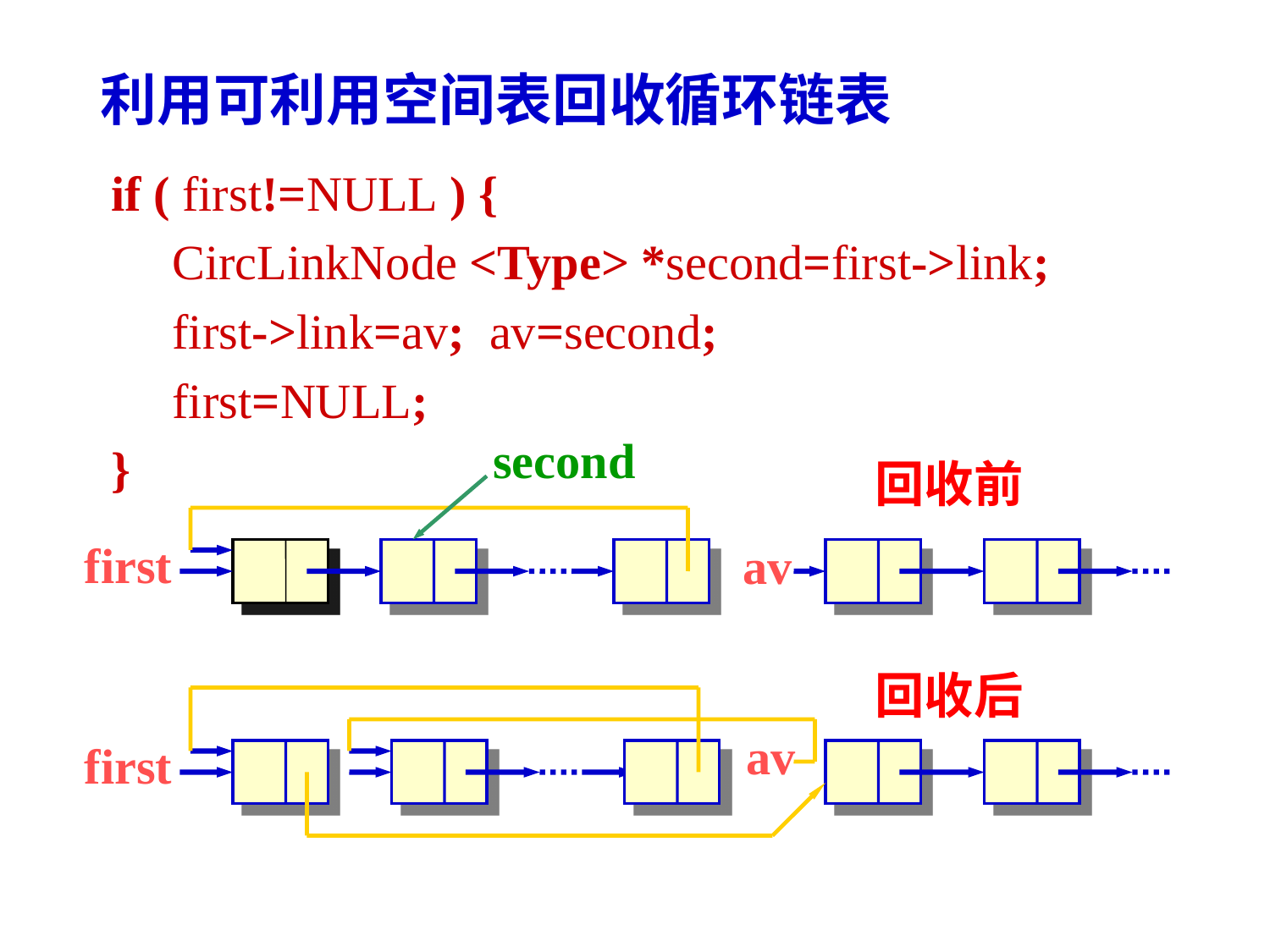

利用可利用空间表回收循环链表
if ( first!=NULL ) {
     CircLinkNode <Type> *second=first->link;
     first->link=av;  av=second;
     first=NULL;
}
second
回收前

first
av

回收后

av

first

142